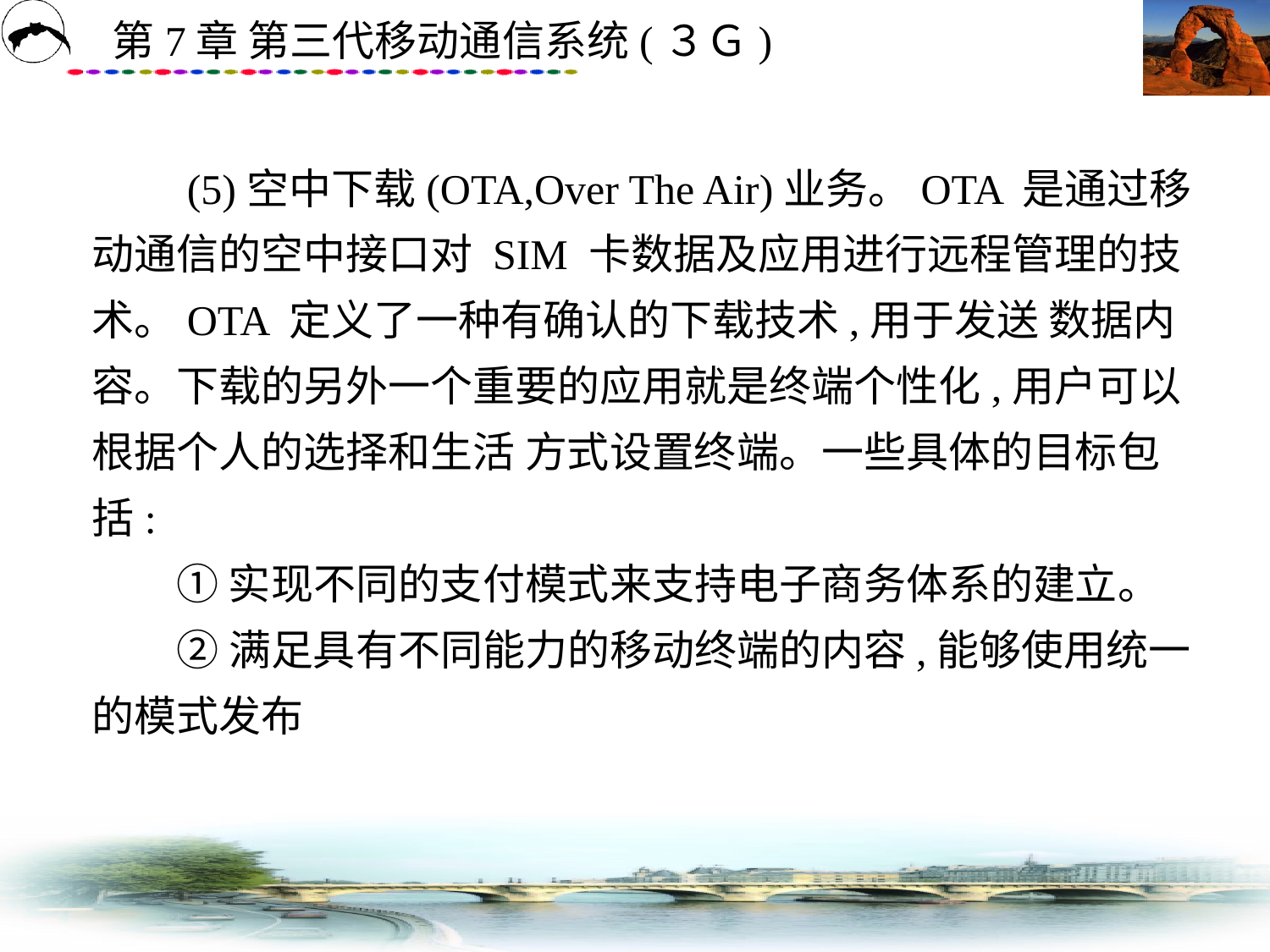

# (5)空中下载(OTA,Over The Air)业务。OTA 是通过移动通信的空中接口对 SIM 卡数据及应用进行远程管理的技术。OTA 定义了一种有确认的下载技术,用于发送 数据内容。下载的另外一个重要的应用就是终端个性化,用户可以根据个人的选择和生活 方式设置终端。一些具体的目标包括: 　　① 实现不同的支付模式来支持电子商务体系的建立。 　　② 满足具有不同能力的移动终端的内容,能够使用统一的模式发布